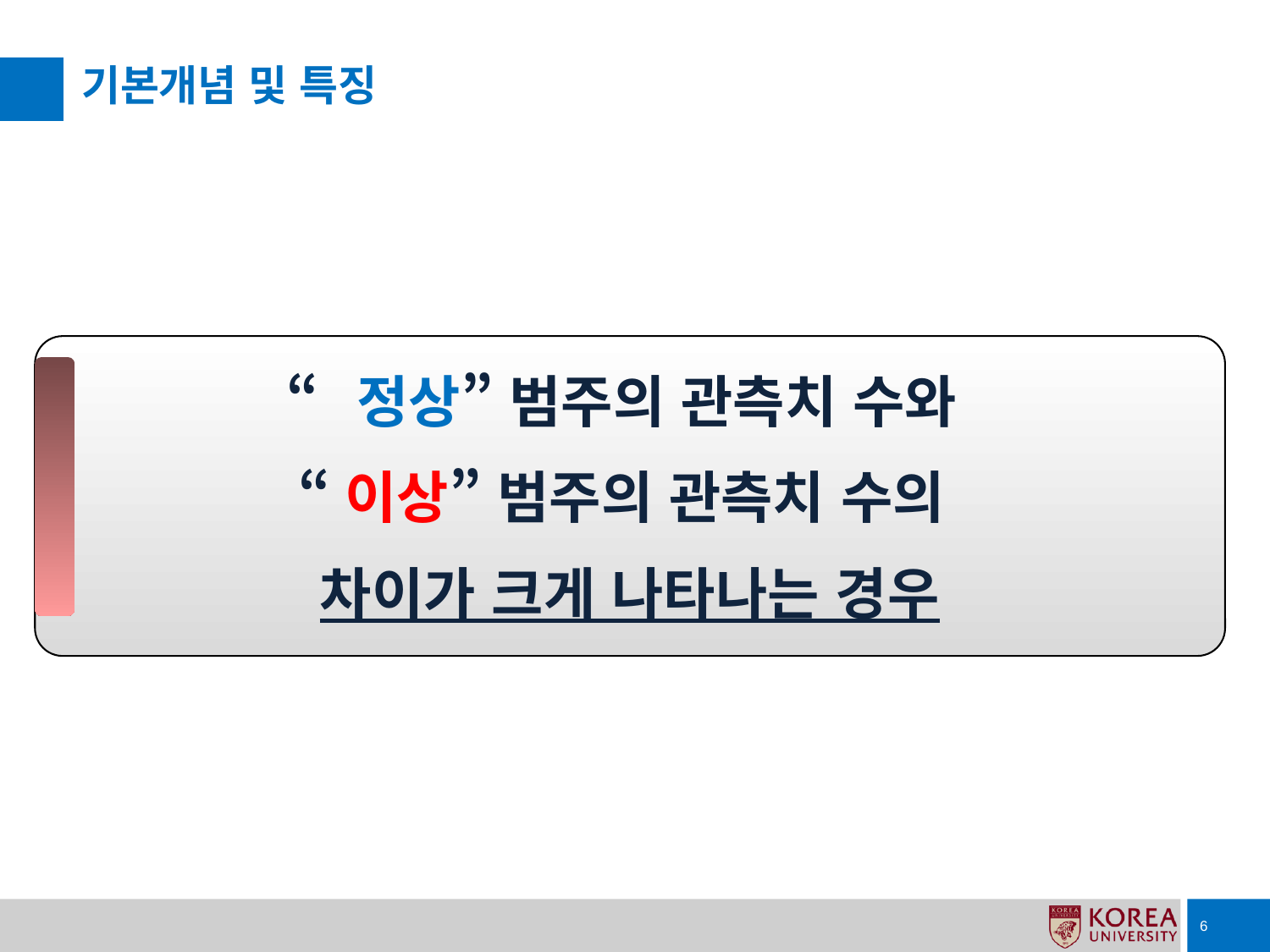

# 기본개념 및 특징

“정상” 범주의 관측치 수와
“이상” 범주의 관측치 수의
차이가 크게 나타나는 경우